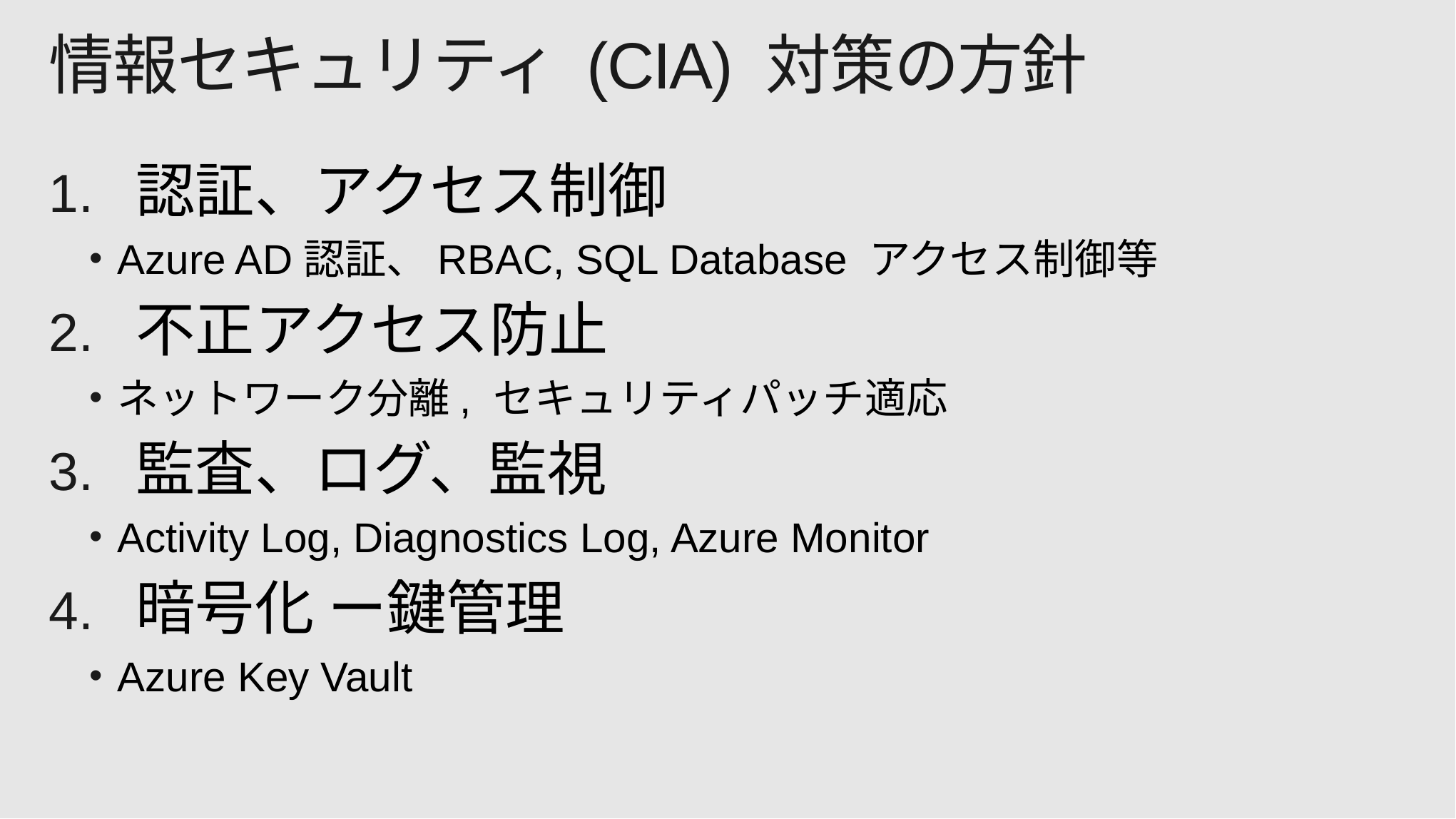

# 情報セキュリティ (CIA) 対策の方針
認証、アクセス制御
Azure AD認証、RBAC, SQL Database アクセス制御等
不正アクセス防止
ネットワーク分離, セキュリティパッチ適応
監査、ログ、監視
Activity Log, Diagnostics Log, Azure Monitor
暗号化 ー鍵管理
Azure Key Vault